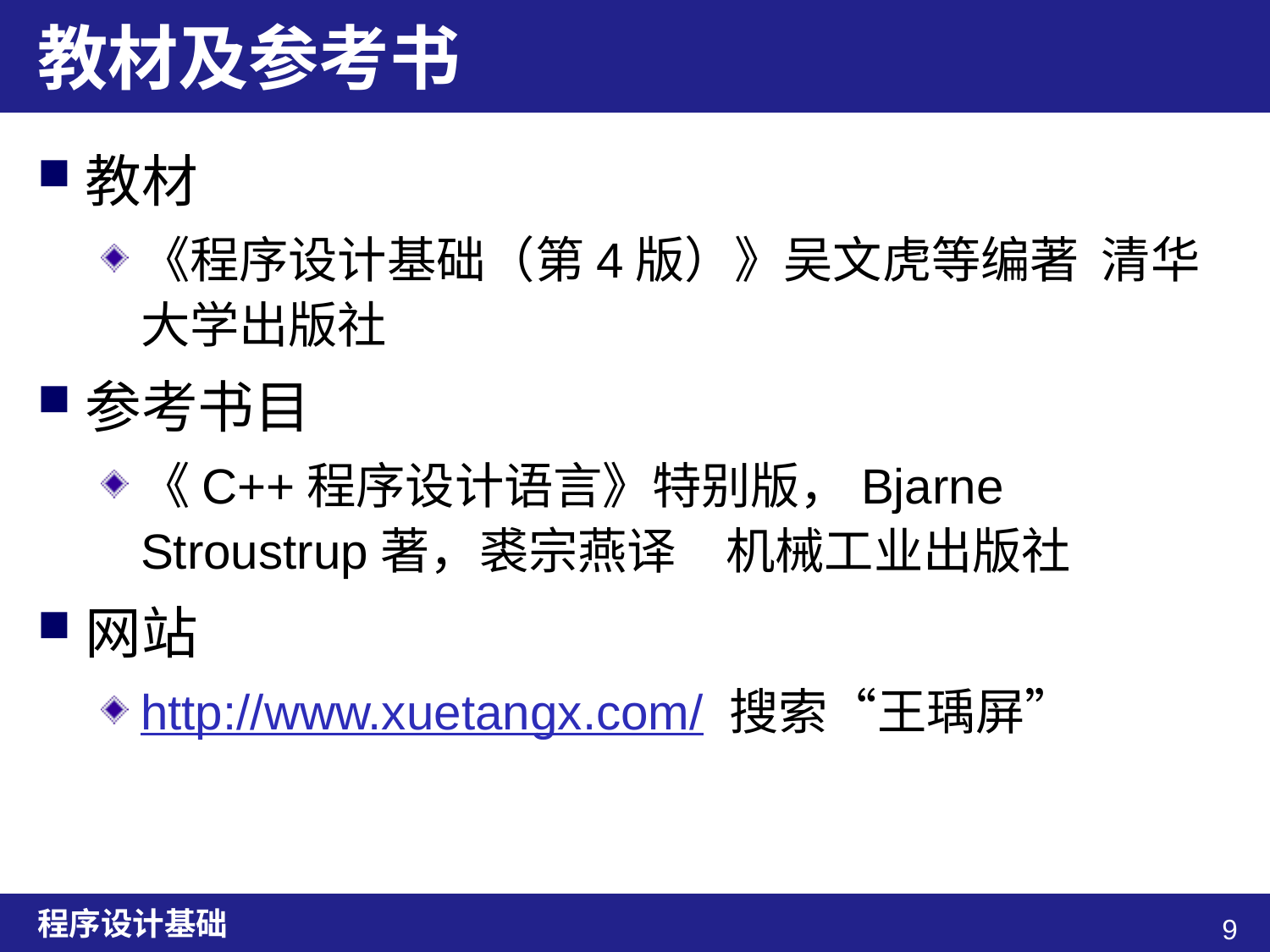

# 教材及参考书
教材
《程序设计基础（第4版）》吴文虎等编著  清华大学出版社
参考书目
《C++程序设计语言》特别版，Bjarne Stroustrup著，裘宗燕译　机械工业出版社
网站
http://www.xuetangx.com/ 搜索“王瑀屏”